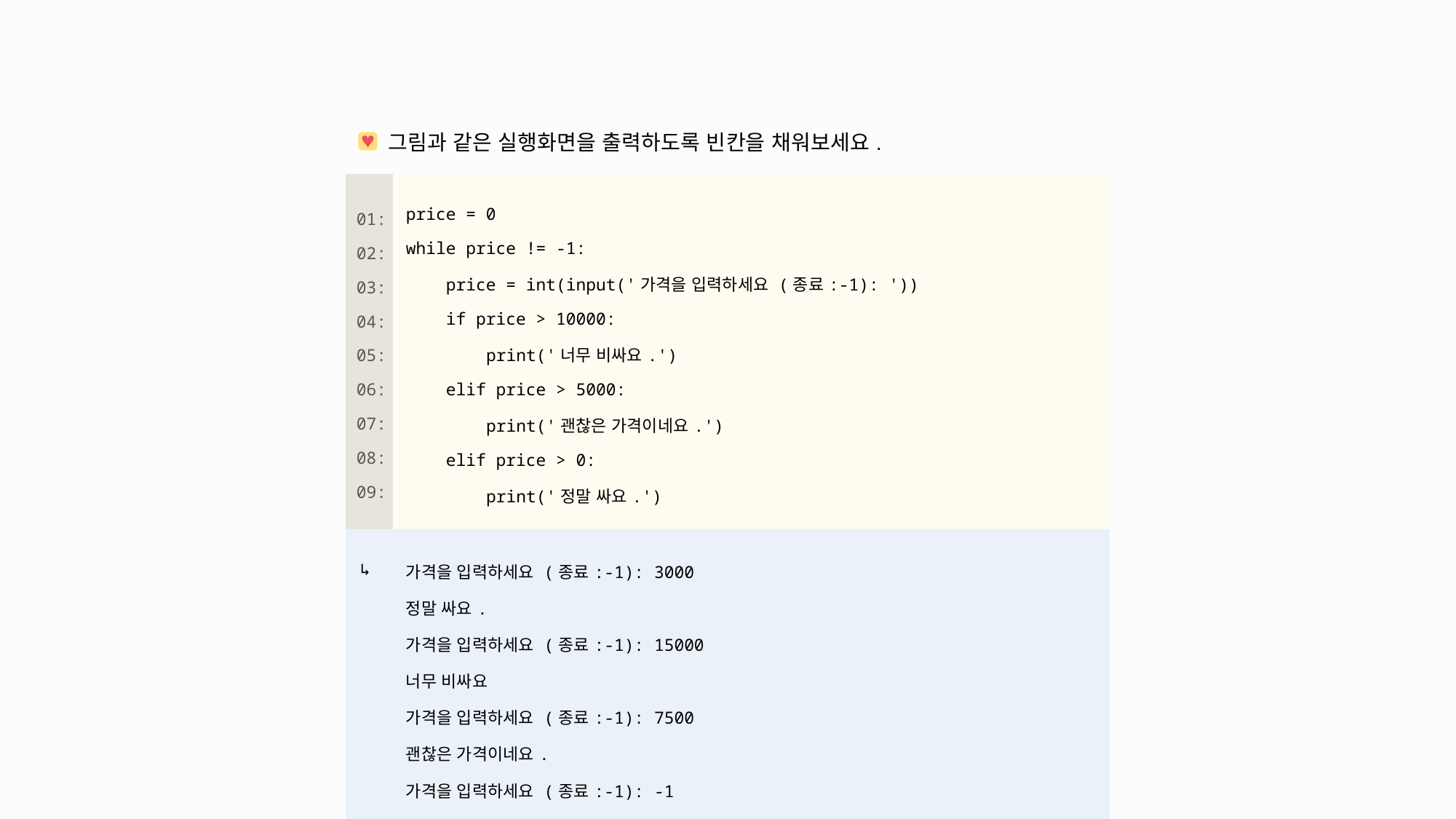

| 그림과 같은 실행화면을 출력하도록 빈칸을 채워보세요. |  |
| --- | --- |
| 01: 02: 03: 04: 05: 06: 07: 08: 09: | price = 0 while price != -1: price = int(input('가격을 입력하세요 (종료:-1): ')) if price > 10000: print('너무 비싸요.') elif price > 5000: print('괜찮은 가격이네요.') elif price > 0: print('정말 싸요.') |
| ↳ | 가격을 입력하세요 (종료:-1): 3000 정말 싸요. 가격을 입력하세요 (종료:-1): 15000 너무 비싸요 가격을 입력하세요 (종료:-1): 7500 괜찮은 가격이네요. 가격을 입력하세요 (종료:-1): -1 |